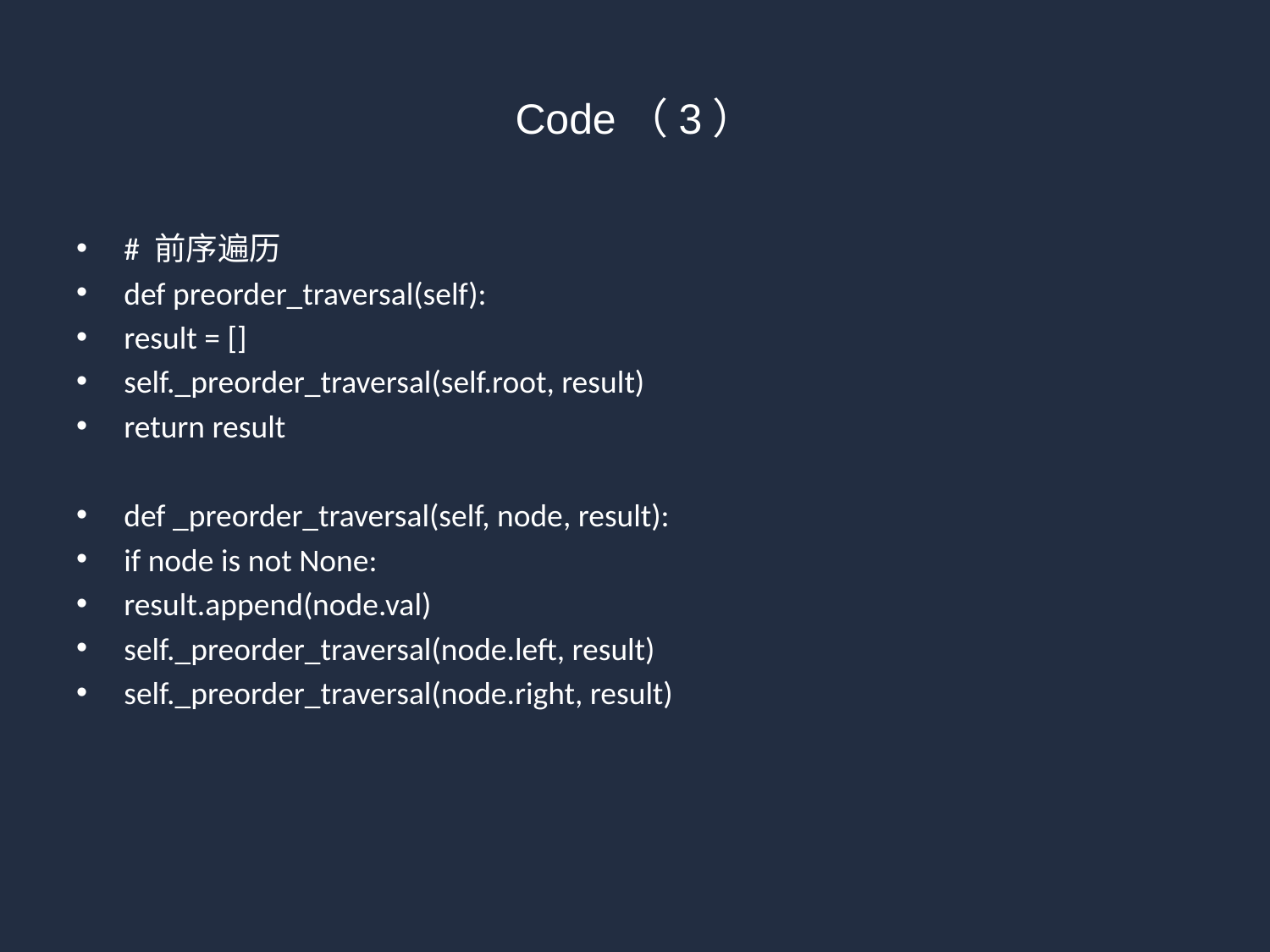

# Code（3）
# 前序遍历
def preorder_traversal(self):
result = []
self._preorder_traversal(self.root, result)
return result

def _preorder_traversal(self, node, result):
if node is not None:
result.append(node.val)
self._preorder_traversal(node.left, result)
self._preorder_traversal(node.right, result)